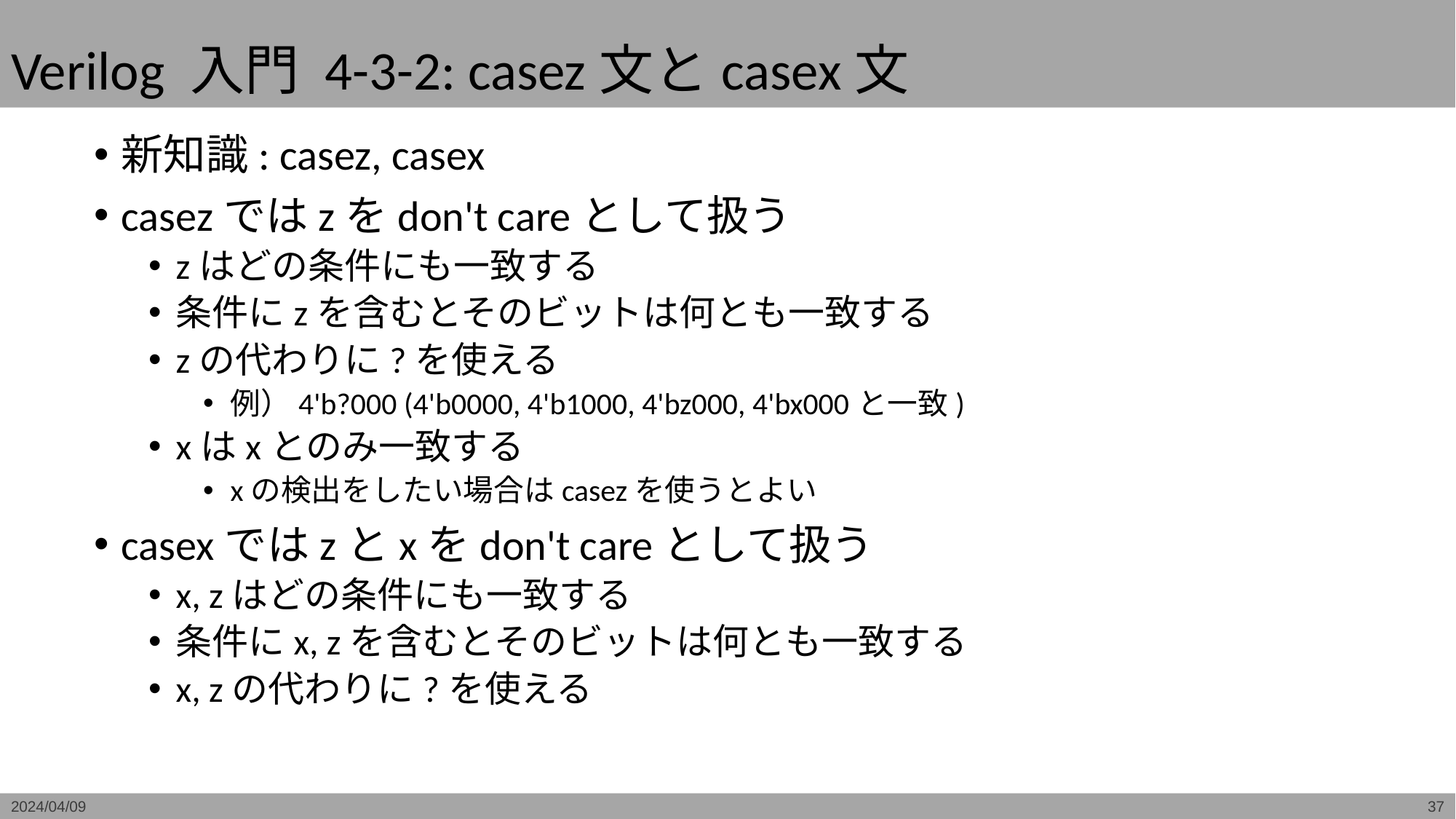

# Verilog 入門 4-3-2: casez文とcasex文
新知識: casez, casex
casezではzをdon't careとして扱う
zはどの条件にも一致する
条件にzを含むとそのビットは何とも一致する
zの代わりに?を使える
例）4'b?000 (4'b0000, 4'b1000, 4'bz000, 4'bx000と一致)
xはxとのみ一致する
xの検出をしたい場合はcasezを使うとよい
casexではzとxをdon't careとして扱う
x, zはどの条件にも一致する
条件にx, zを含むとそのビットは何とも一致する
x, zの代わりに?を使える

2024/04/09
37